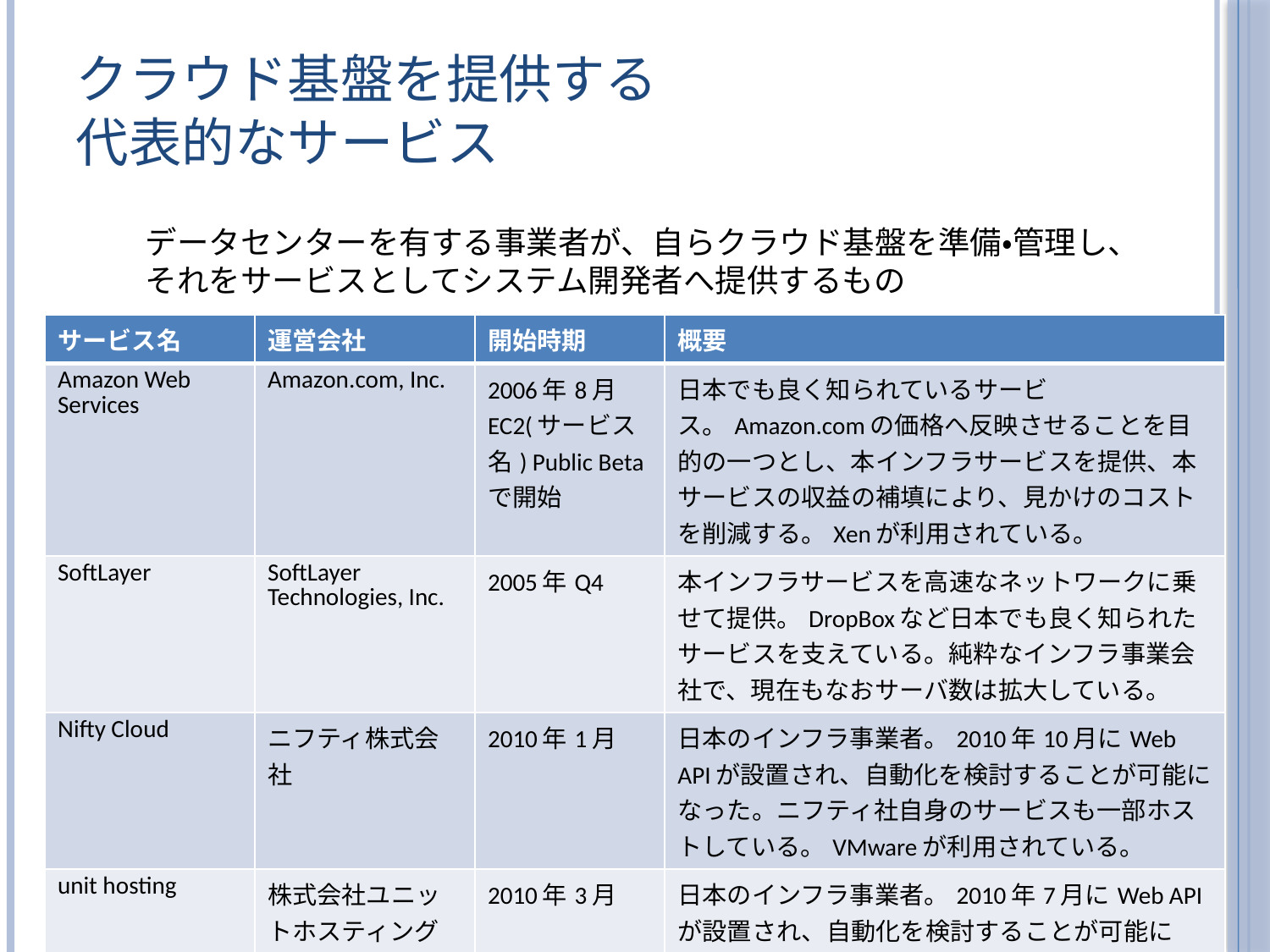

# クラウド基盤を提供する 代表的なサービス
データセンターを有する事業者が、自らクラウド基盤を準備・管理し、
それをサービスとしてシステム開発者へ提供するもの
| サービス名 | 運営会社 | 開始時期 | 概要 |
| --- | --- | --- | --- |
| Amazon Web Services | Amazon.com, Inc. | 2006年8月EC2(サービス名) Public Betaで開始 | 日本でも良く知られているサービス。Amazon.comの価格へ反映させることを目的の一つとし、本インフラサービスを提供、本サービスの収益の補填により、見かけのコストを削減する。Xenが利用されている。 |
| SoftLayer | SoftLayer Technologies, Inc. | 2005年Q4 | 本インフラサービスを高速なネットワークに乗せて提供。DropBoxなど日本でも良く知られたサービスを支えている。純粋なインフラ事業会社で、現在もなおサーバ数は拡大している。 |
| Nifty Cloud | ニフティ株式会社 | 2010年1月 | 日本のインフラ事業者。2010年10月にWeb APIが設置され、自動化を検討することが可能になった。ニフティ社自身のサービスも一部ホストしている。VMwareが利用されている。 |
| unit hosting | 株式会社ユニットホスティング | 2010年3月 | 日本のインフラ事業者。2010年7月にWeb APIが設置され、自動化を検討することが可能になった。ブート直後からコンソールに接続できる。 |
12